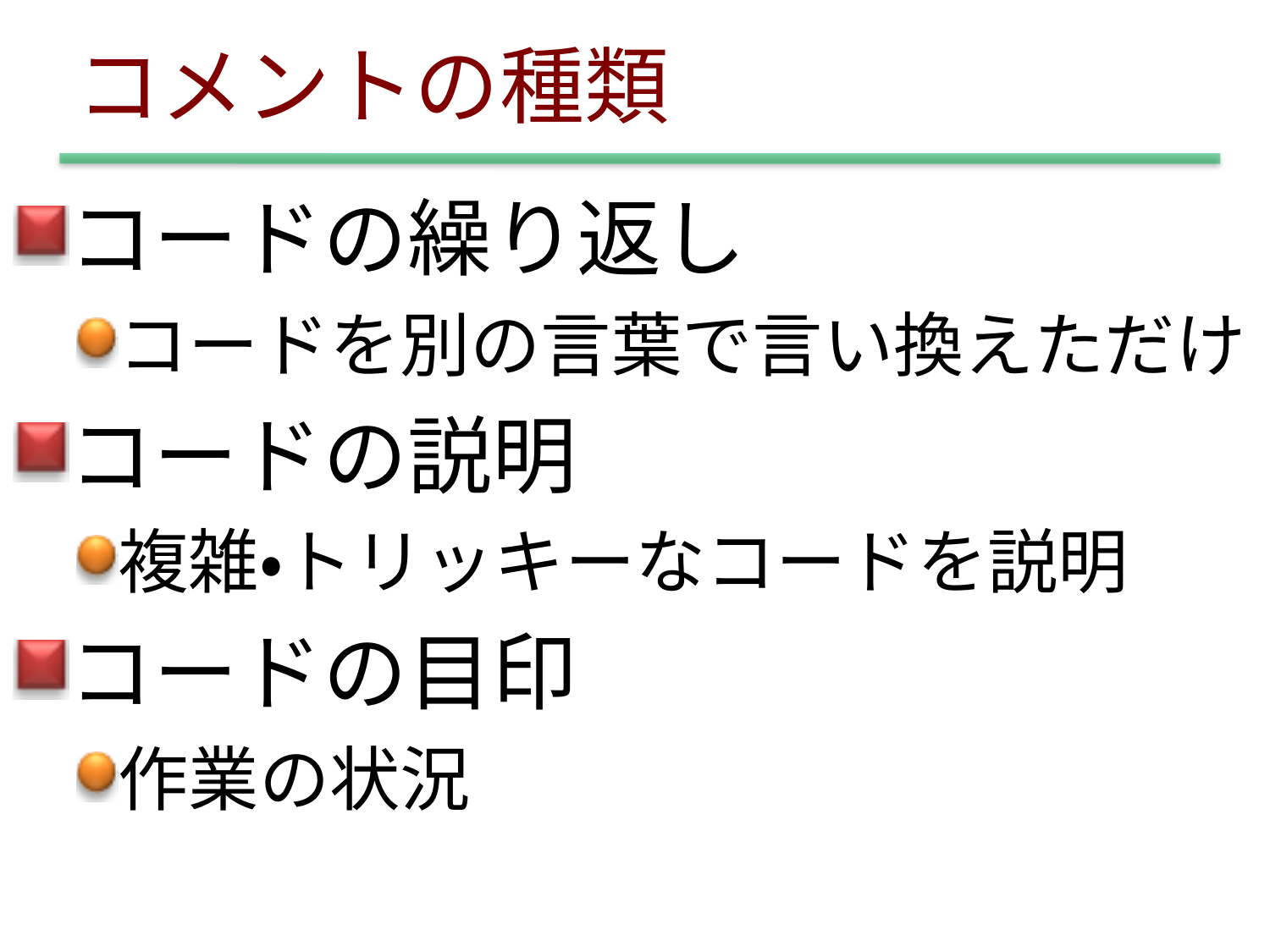

# コメントの種類
コードの繰り返し
コードを別の言葉で言い換えただけ
コードの説明
複雑・トリッキーなコードを説明
コードの目印
作業の状況